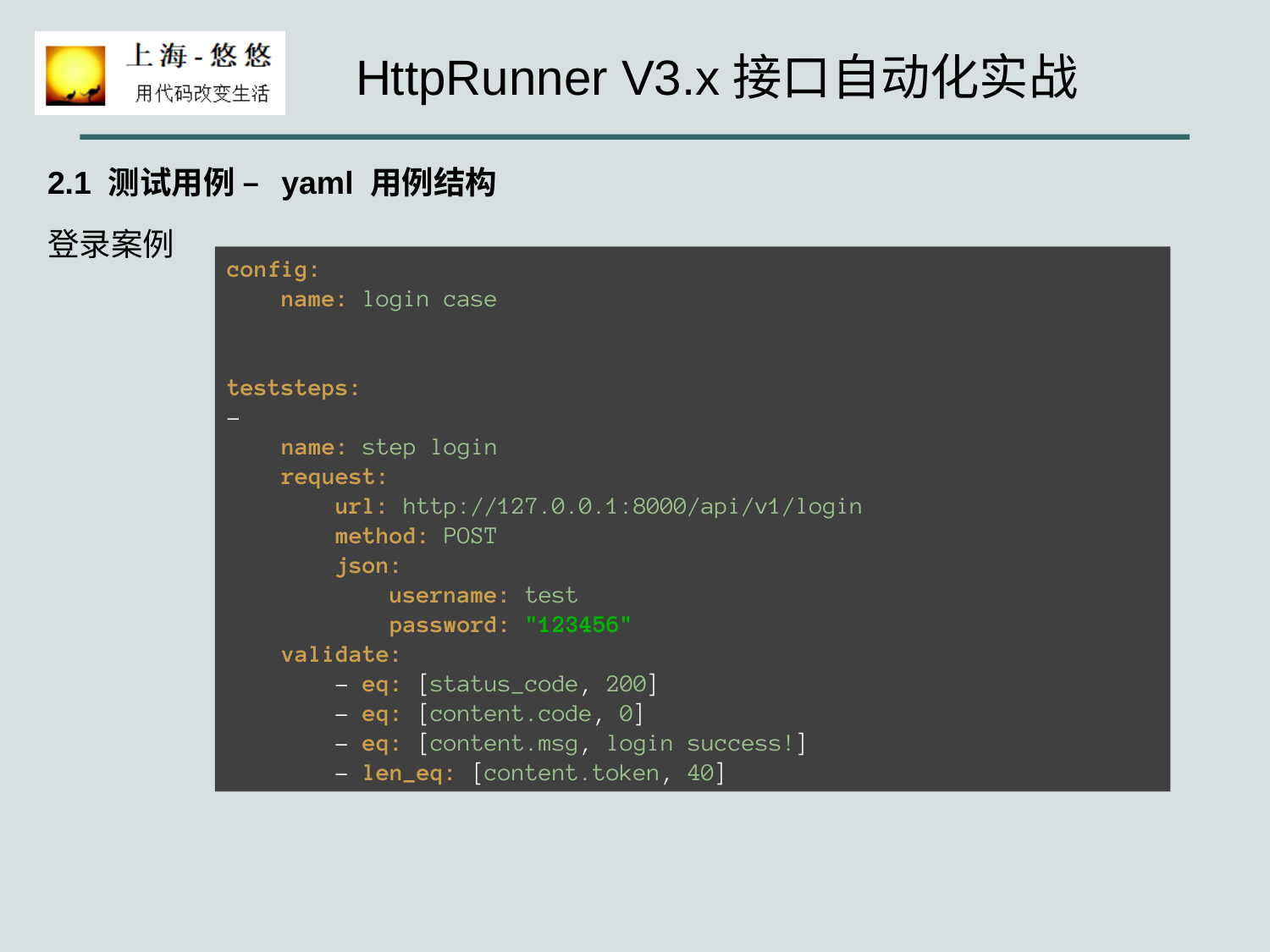

2.1 测试用例 –  yaml 用例结构
登录案例
config:
    name: login case
teststeps:
-
    name: step login
    request:
        url: http://127.0.0.1:8000/api/v1/login
        method: POST
        json:
            username: test
            password: "123456"
    validate:
        - eq: [status_code, 200]
        - eq: [content.code, 0]
        - eq: [content.msg, login success!]
        - len_eq: [content.token, 40]